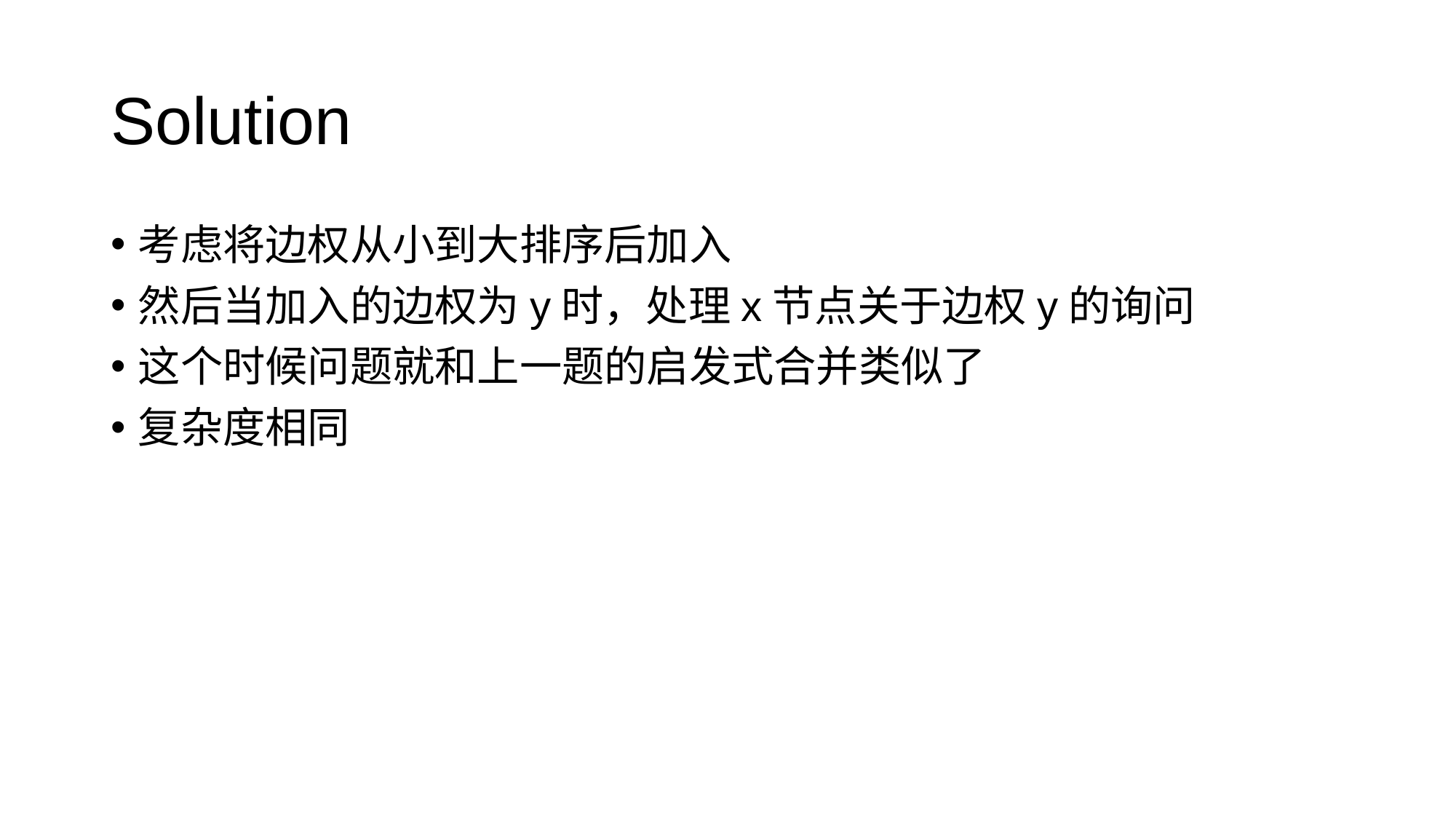

# Solution
考虑将边权从小到大排序后加入
然后当加入的边权为y时，处理x节点关于边权y的询问
这个时候问题就和上一题的启发式合并类似了
复杂度相同